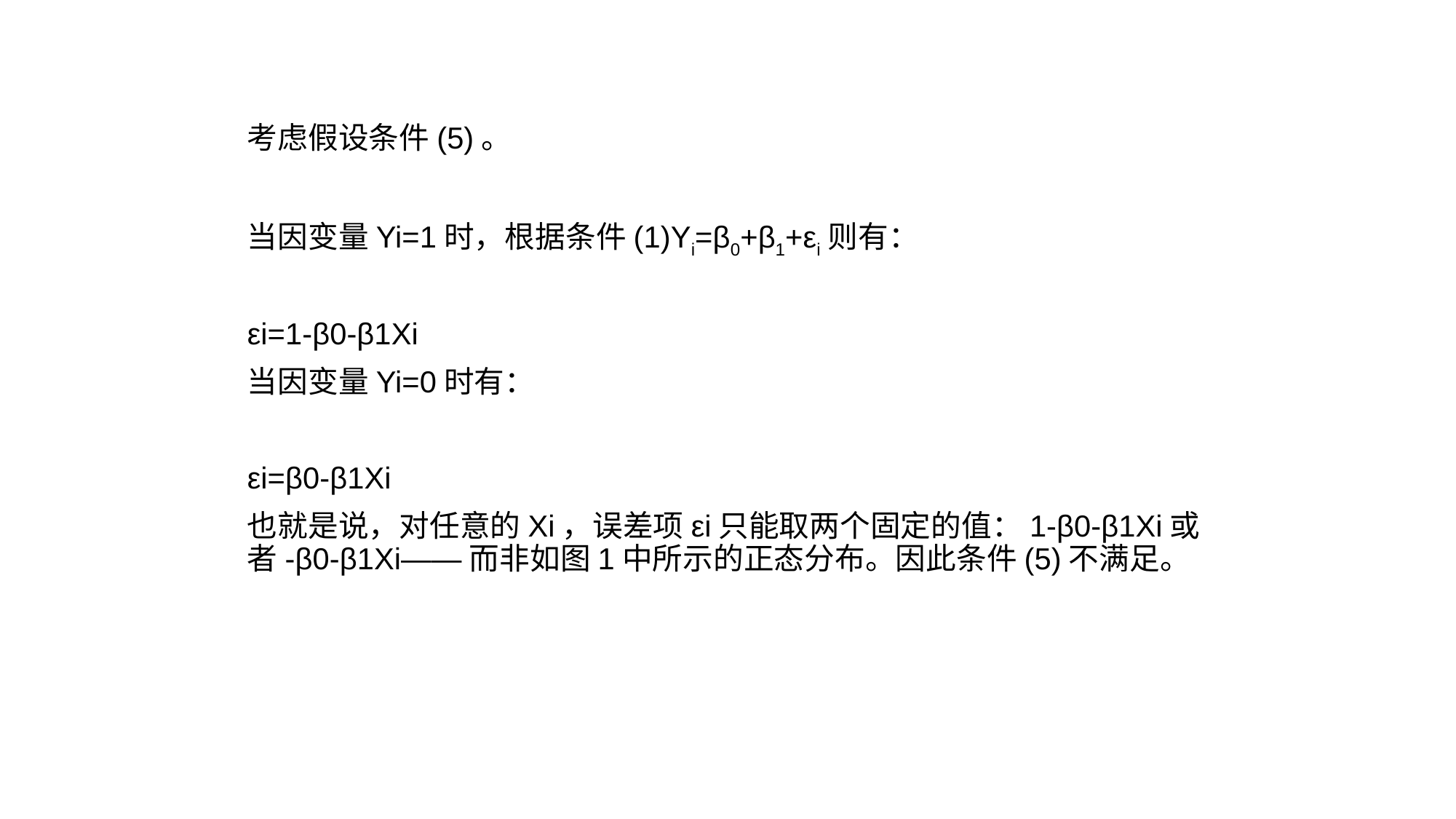

考虑假设条件(5)。

当因变量Yi=1时，根据条件(1)Yi=β0+β1+εi则有：

εi=1-β0-β1Xi
当因变量Yi=0时有：

εi=β0-β1Xi
也就是说，对任意的Xi，误差项εi只能取两个固定的值：1-β0-β1Xi或者-β0-β1Xi——而非如图1中所示的正态分布。因此条件(5)不满足。